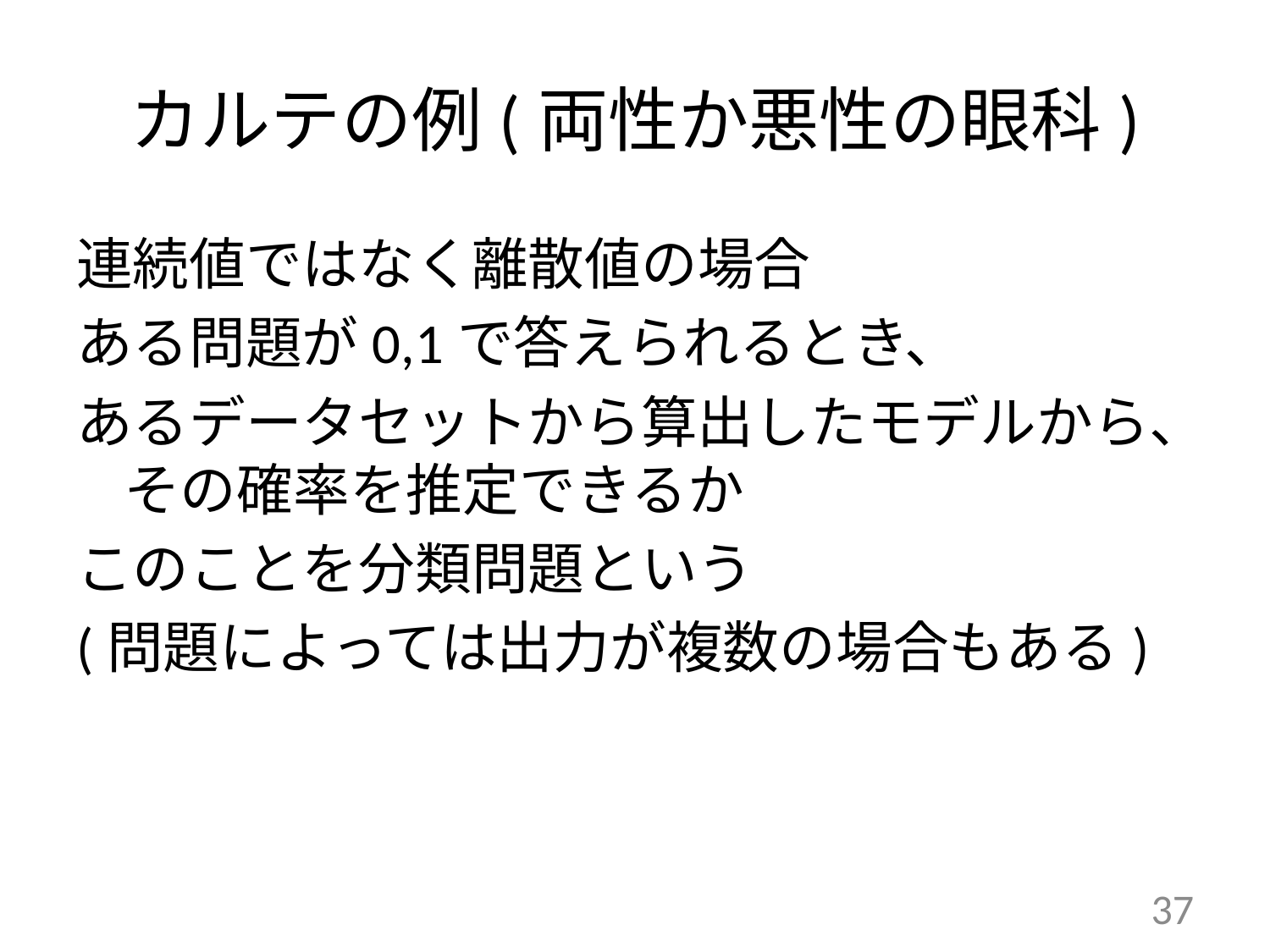

# カルテの例(両性か悪性の眼科)
連続値ではなく離散値の場合
ある問題が0,1で答えられるとき、
あるデータセットから算出したモデルから、その確率を推定できるか
このことを分類問題という
(問題によっては出力が複数の場合もある)

37